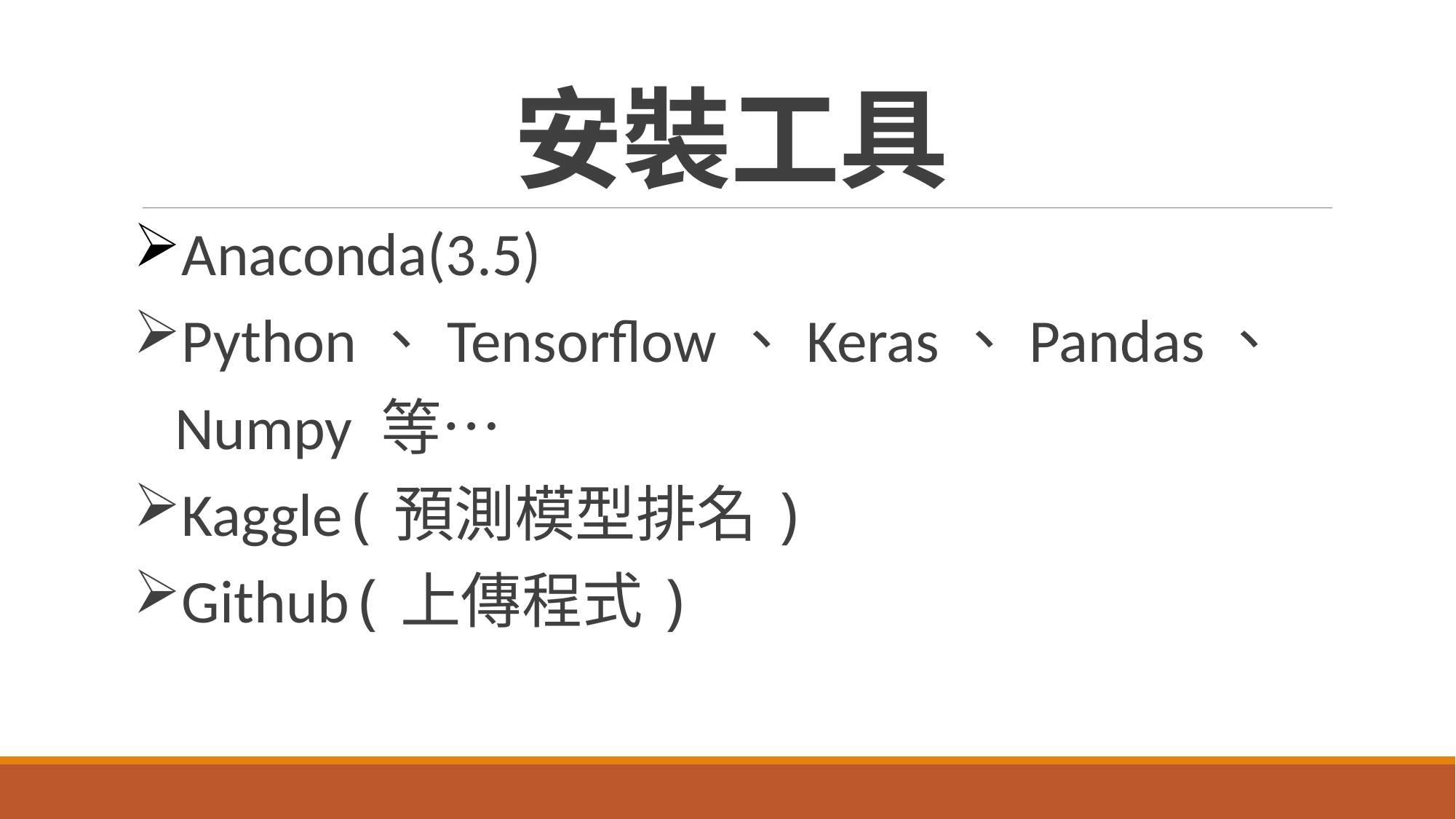

# 安裝工具
Anaconda(3.5)
Python、Tensorflow、Keras、Pandas、
   Numpy 等…
Kaggle(預測模型排名)
Github(上傳程式)